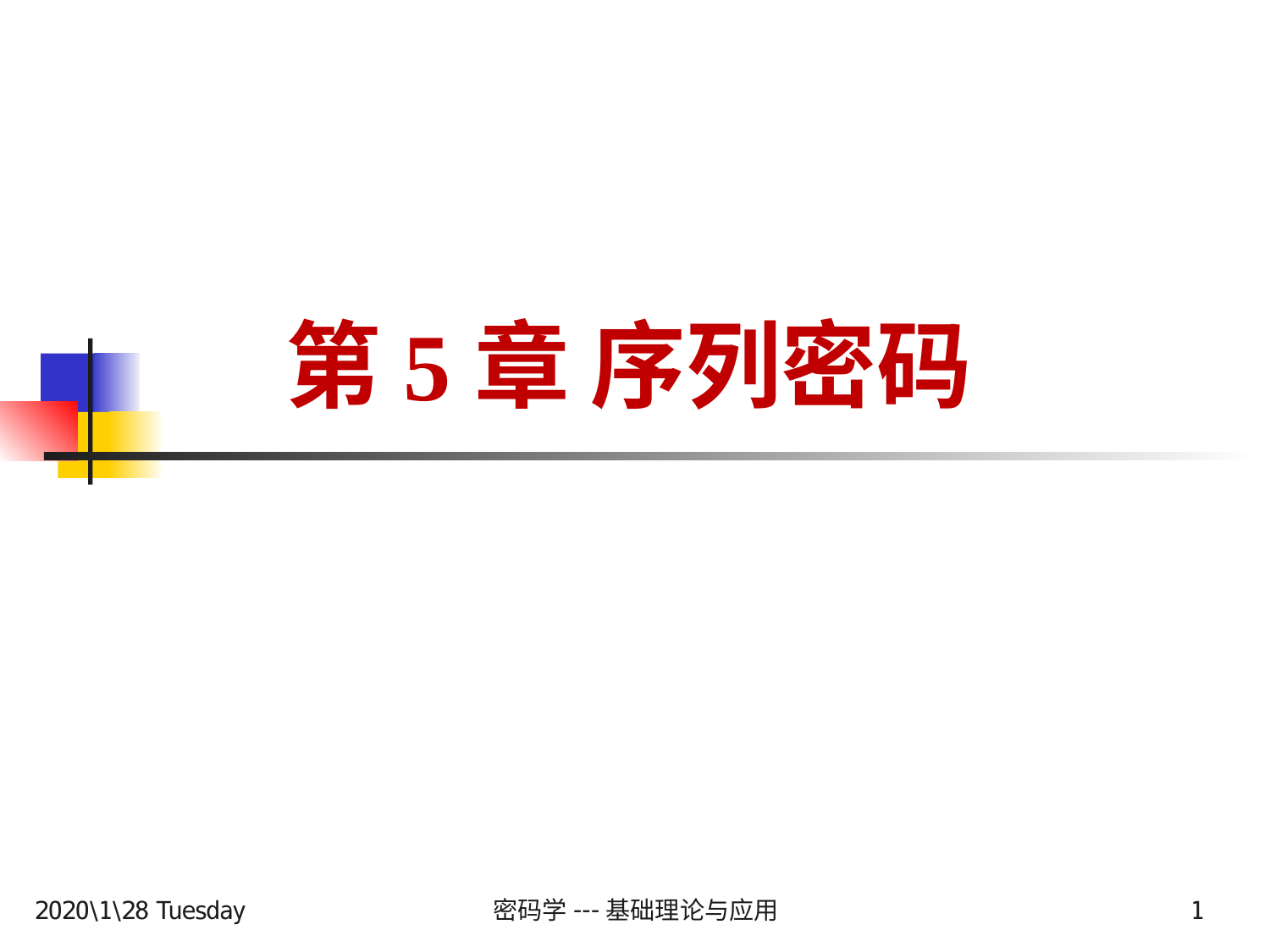

# 第5章 序列密码
2020\1\28 Tuesday
密码学---基础理论与应用
1